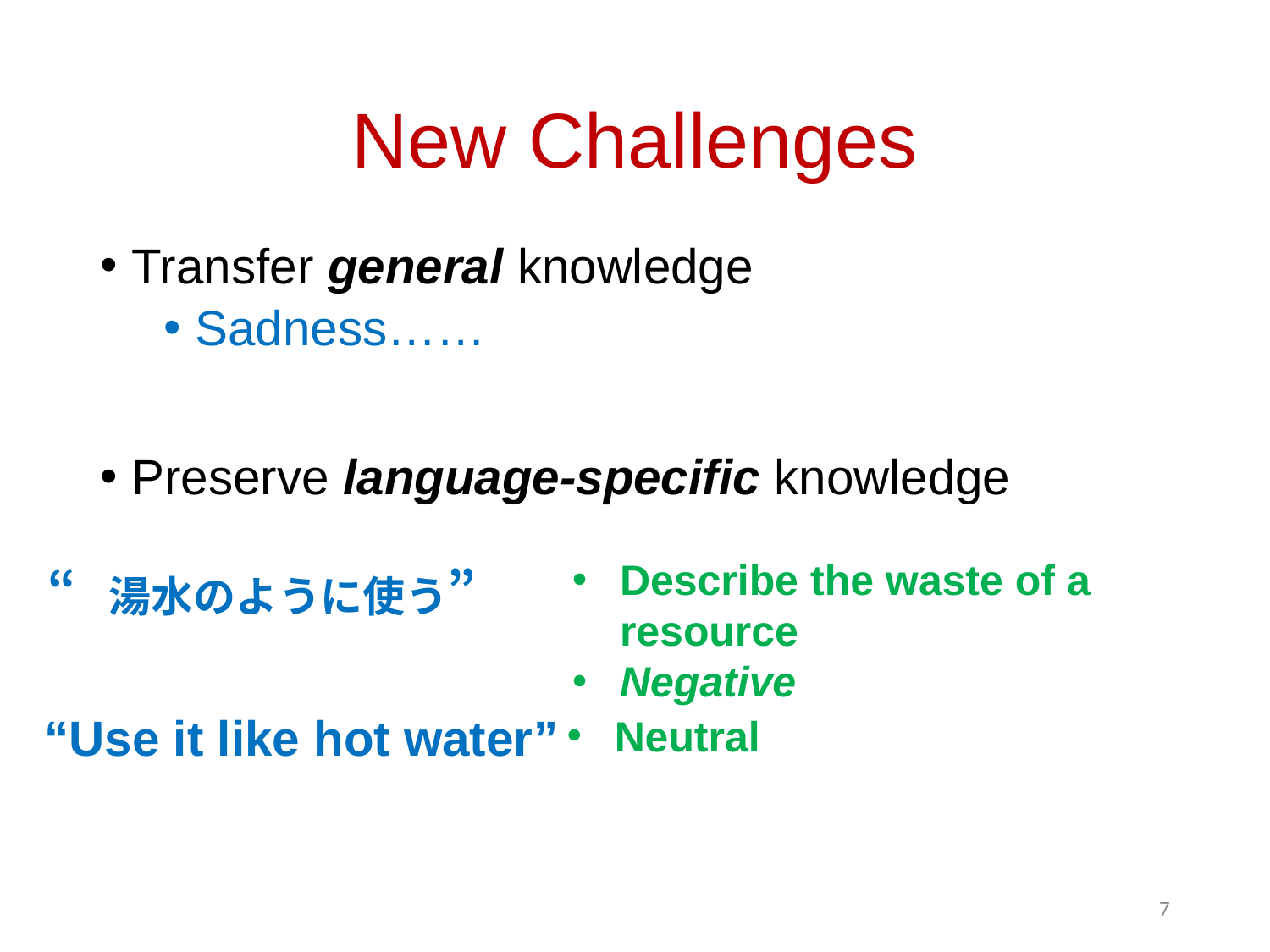

# New Challenges
Transfer general knowledge
Sadness……

Preserve language-specific knowledge

Describe the waste of a resource
Negative
“湯水のように使う”
“Use it like hot water”
Neutral
7